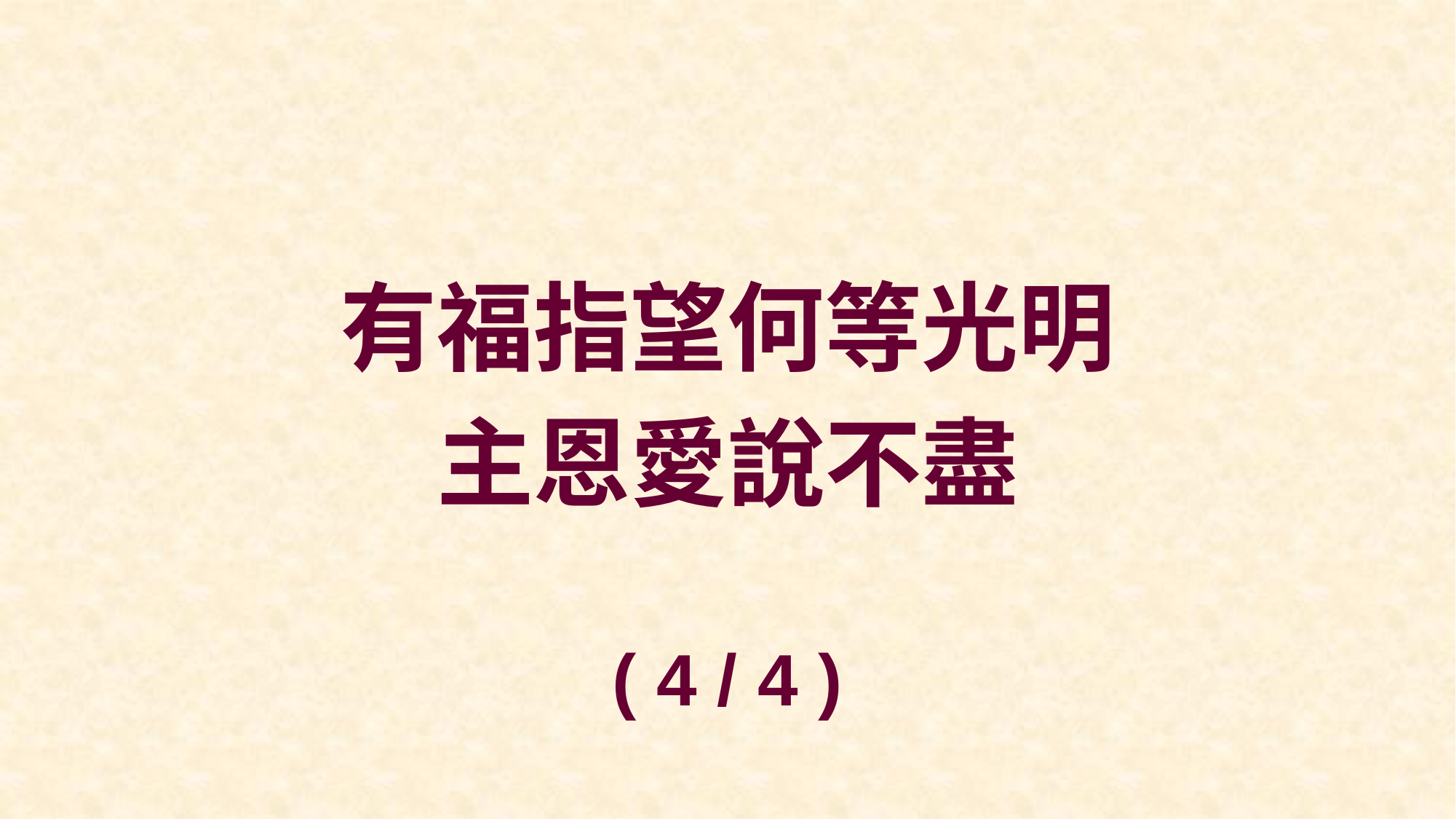

有福指望何等光明
主恩愛說不盡
( 4 / 4 )